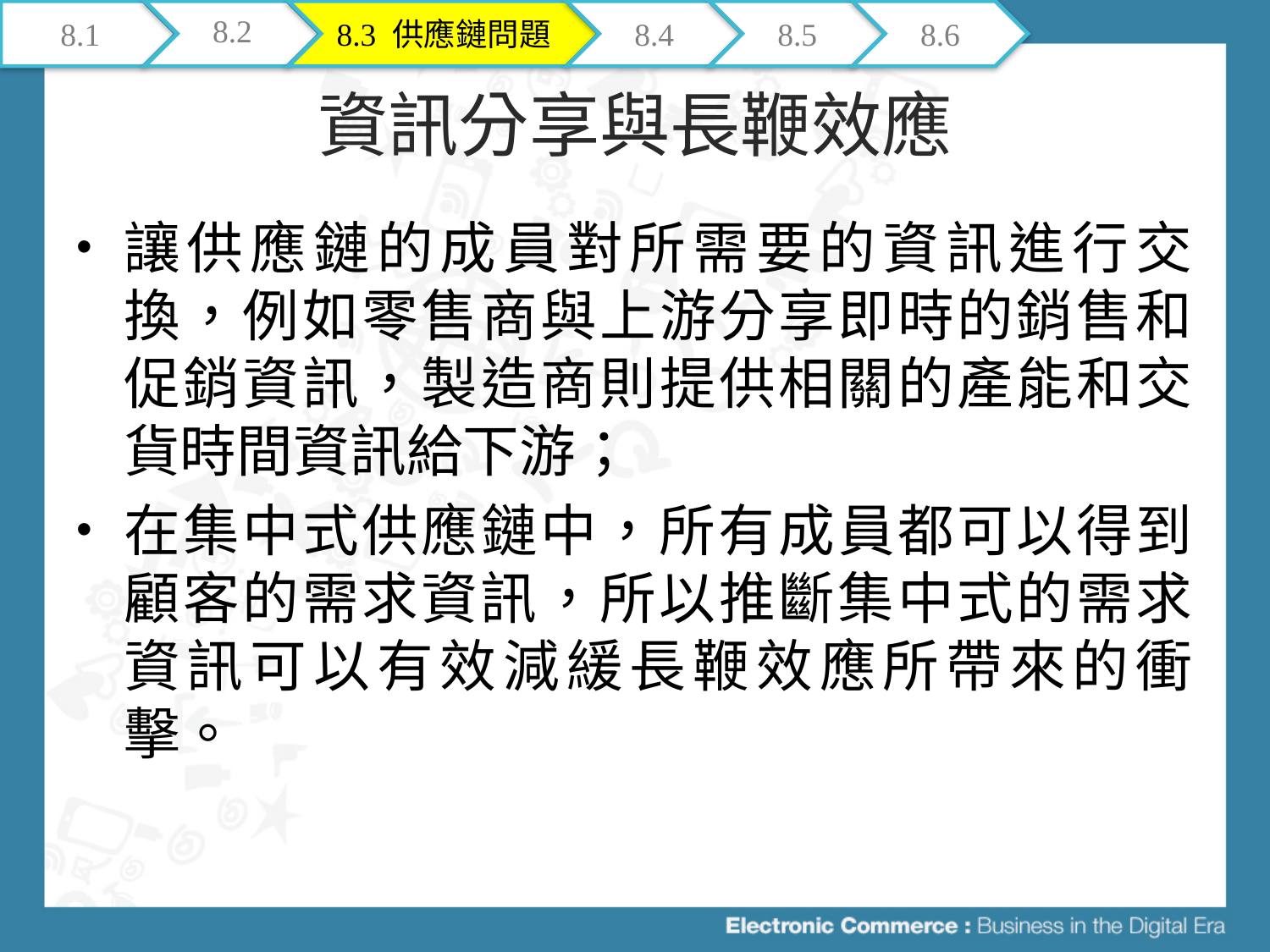

8.1
8.2
8.3 供應鏈問題
8.4
8.5
8.6
# 資訊分享與長鞭效應
讓供應鏈的成員對所需要的資訊進行交換，例如零售商與上游分享即時的銷售和促銷資訊，製造商則提供相關的產能和交貨時間資訊給下游；
在集中式供應鏈中，所有成員都可以得到顧客的需求資訊，所以推斷集中式的需求資訊可以有效減緩長鞭效應所帶來的衝擊。